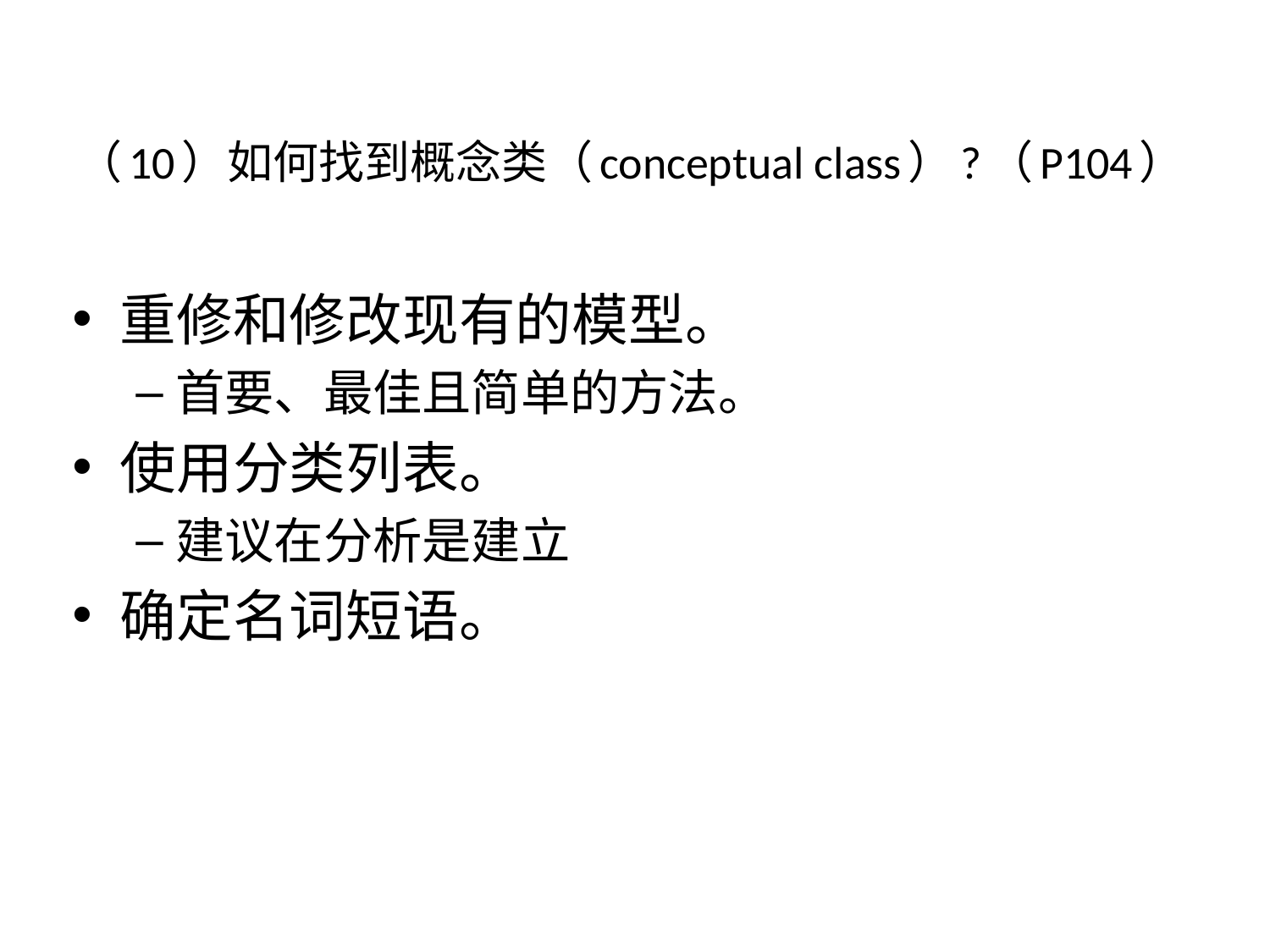

# （10）如何找到概念类（conceptual class）?（P104）
重修和修改现有的模型。
首要、最佳且简单的方法。
使用分类列表。
建议在分析是建立
确定名词短语。